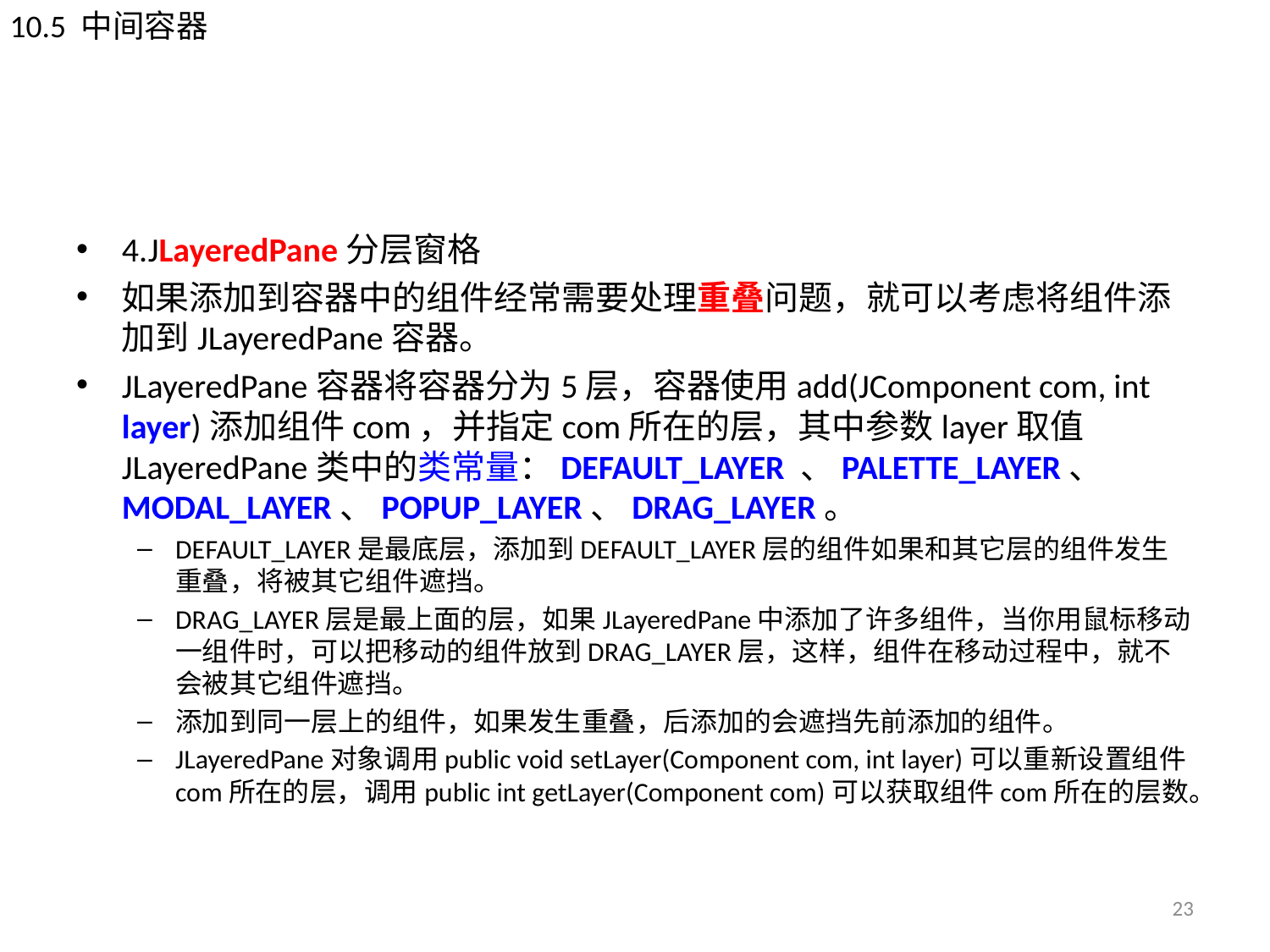

10.5 中间容器
#
4.JLayeredPane分层窗格
如果添加到容器中的组件经常需要处理重叠问题，就可以考虑将组件添加到JLayeredPane容器。
JLayeredPane容器将容器分为5层，容器使用add(JComponent com, int layer)添加组件com，并指定com所在的层，其中参数layer取值JLayeredPane类中的类常量：DEFAULT_LAYER 、PALETTE_LAYER、 MODAL_LAYER、POPUP_LAYER、DRAG_LAYER。
DEFAULT_LAYER是最底层，添加到DEFAULT_LAYER层的组件如果和其它层的组件发生重叠，将被其它组件遮挡。
DRAG_LAYER层是最上面的层，如果JLayeredPane中添加了许多组件，当你用鼠标移动一组件时，可以把移动的组件放到DRAG_LAYER层，这样，组件在移动过程中，就不会被其它组件遮挡。
添加到同一层上的组件，如果发生重叠，后添加的会遮挡先前添加的组件。
JLayeredPane对象调用public void setLayer(Component com, int layer)可以重新设置组件com所在的层，调用public int getLayer(Component com)可以获取组件com所在的层数。
23